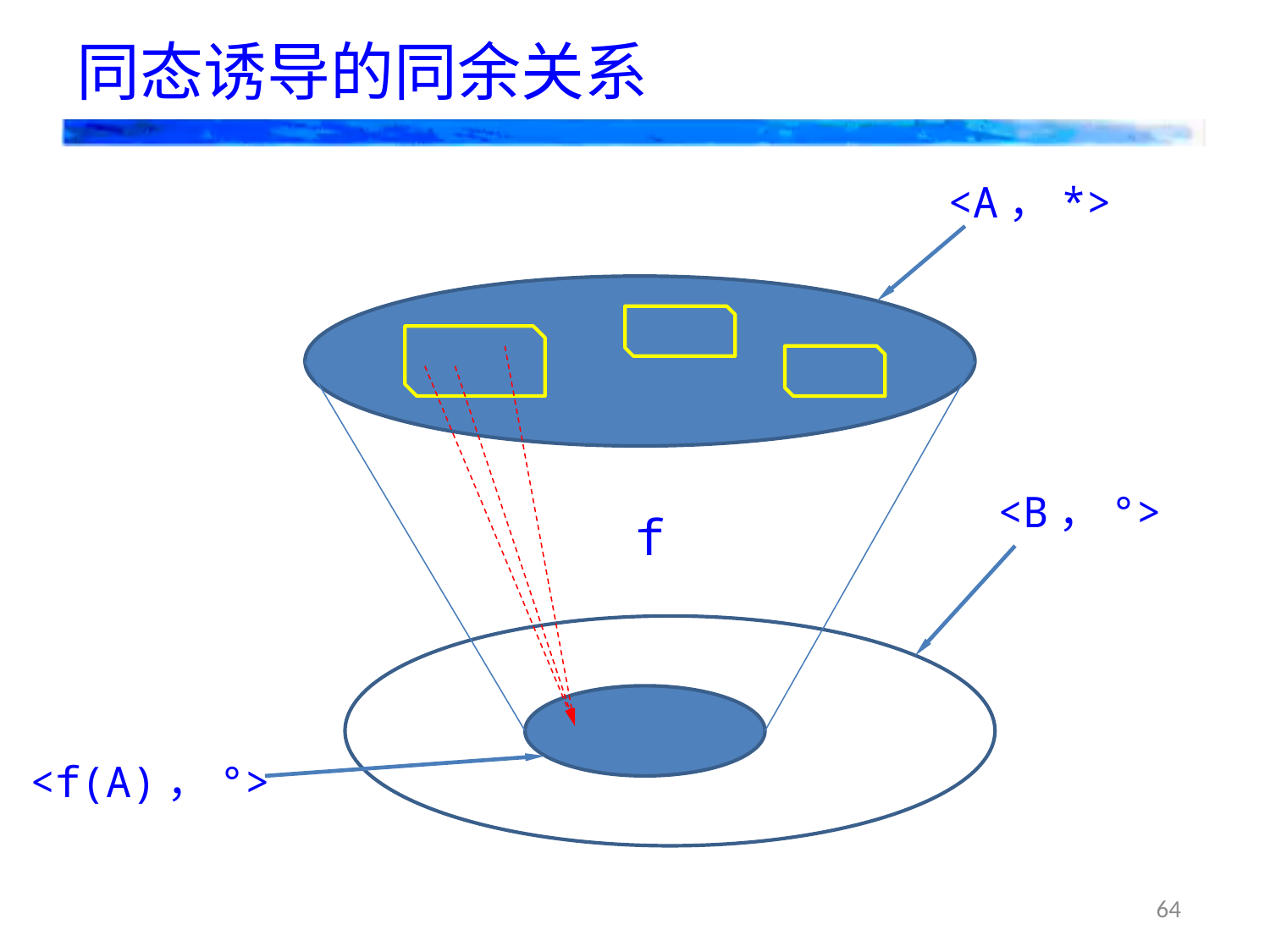

# 同态诱导的同余关系
<A，*>

<B，°>
f

<f(A)，°>

64